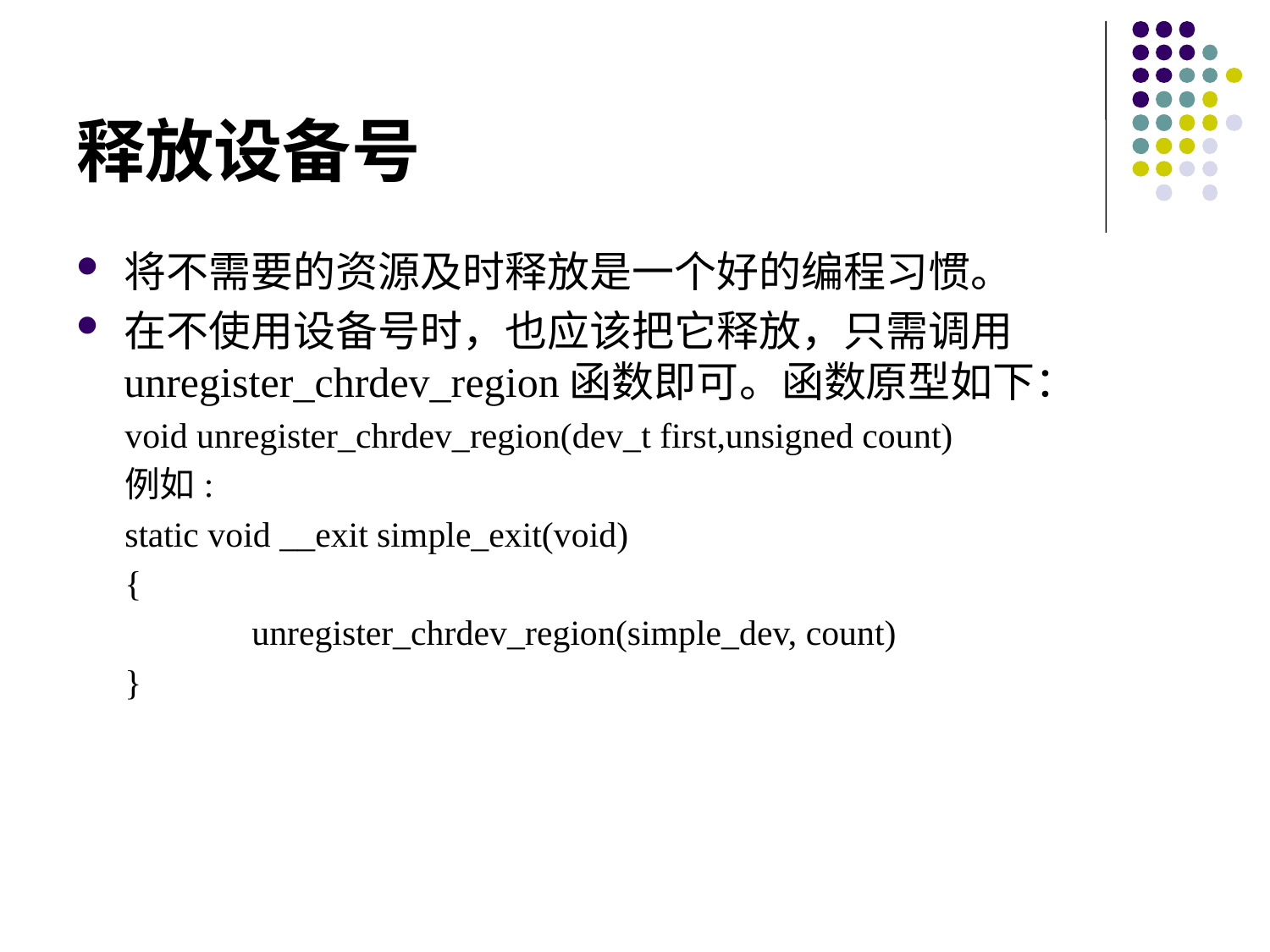

# 释放设备号
将不需要的资源及时释放是一个好的编程习惯。
在不使用设备号时，也应该把它释放，只需调用unregister_chrdev_region函数即可。函数原型如下：
void unregister_chrdev_region(dev_t first,unsigned count)
例如:
static void __exit simple_exit(void)
{
	unregister_chrdev_region(simple_dev, count)
}